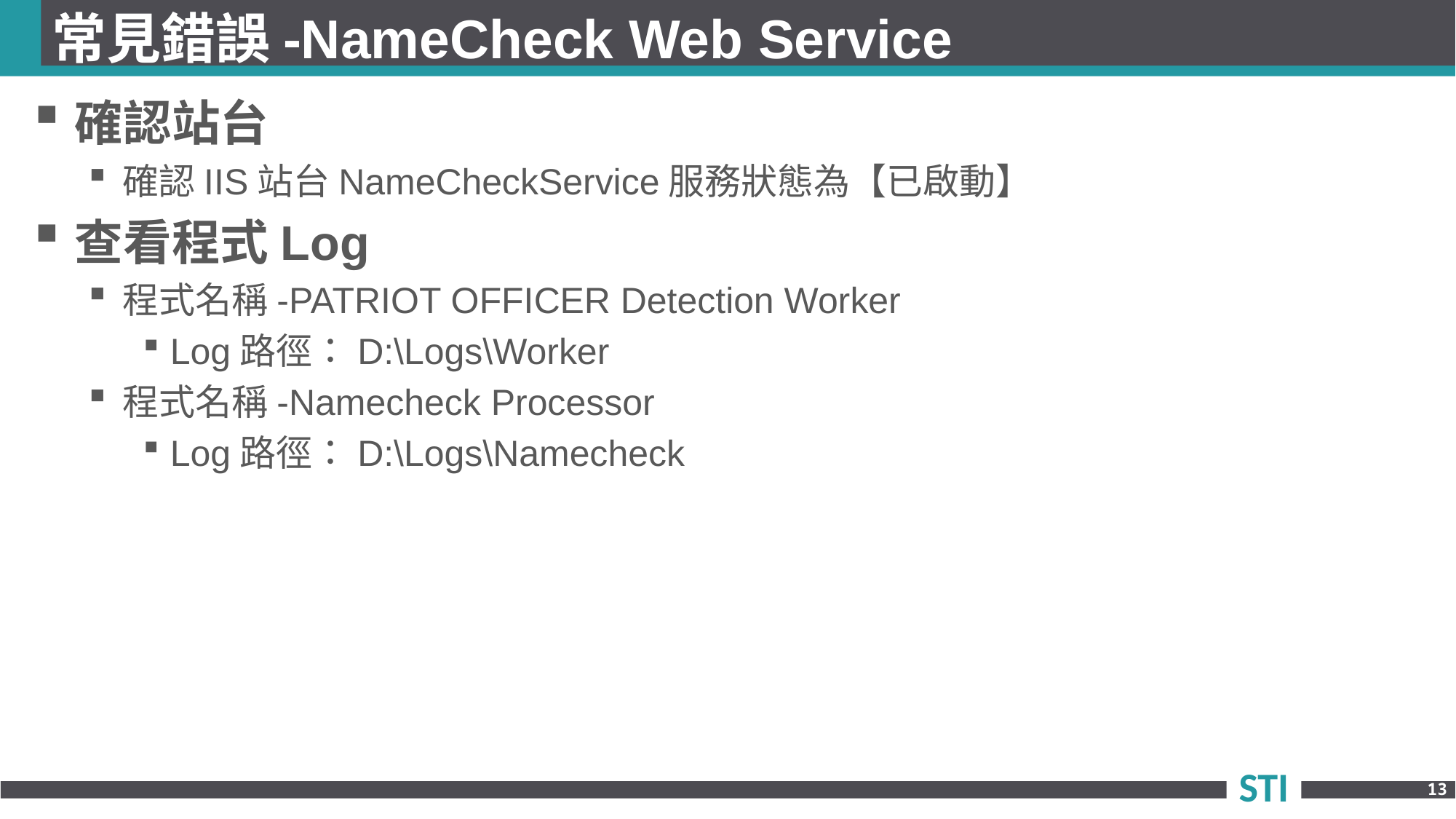

# 常見錯誤-NameCheck Web Service
確認站台
確認IIS站台NameCheckService服務狀態為【已啟動】
查看程式Log
程式名稱-PATRIOT OFFICER Detection Worker
Log路徑：D:\Logs\Worker
程式名稱-Namecheck Processor
Log路徑：D:\Logs\Namecheck

13